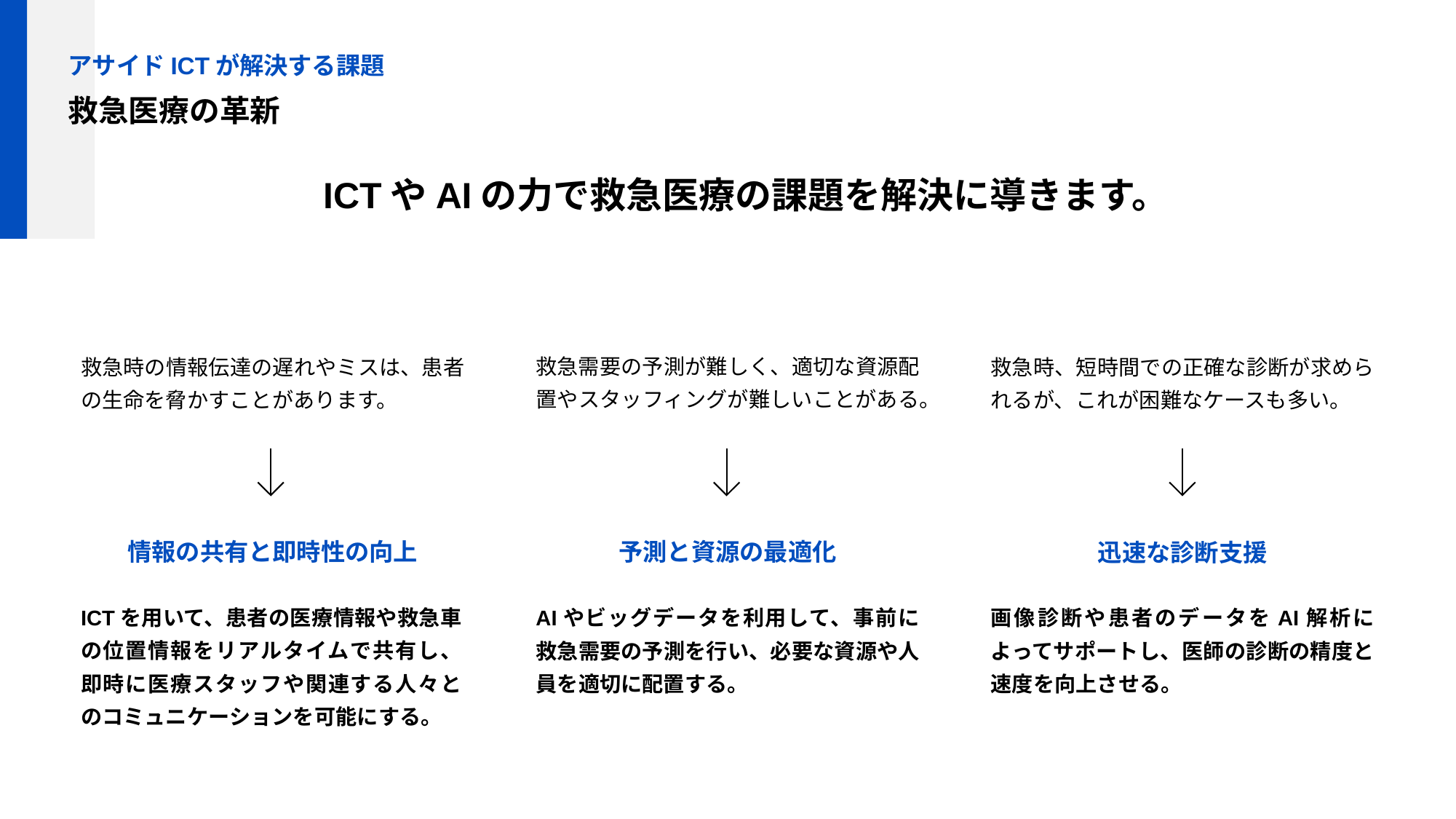

アサイドICTが解決する課題
救急医療の革新
ICTやAIの力で救急医療の課題を解決に導きます。
救急需要の予測が難しく、適切な資源配置やスタッフィングが難しいことがある。
救急時の情報伝達の遅れやミスは、患者の生命を脅かすことがあります。
救急時、短時間での正確な診断が求められるが、これが困難なケースも多い。

情報の共有と即時性の向上
予測と資源の最適化
迅速な診断支援
ICTを用いて、患者の医療情報や救急車の位置情報をリアルタイムで共有し、即時に医療スタッフや関連する人々とのコミュニケーションを可能にする。
AIやビッグデータを利用して、事前に救急需要の予測を行い、必要な資源や人員を適切に配置する。
画像診断や患者のデータをAI解析によってサポートし、医師の診断の精度と速度を向上させる。